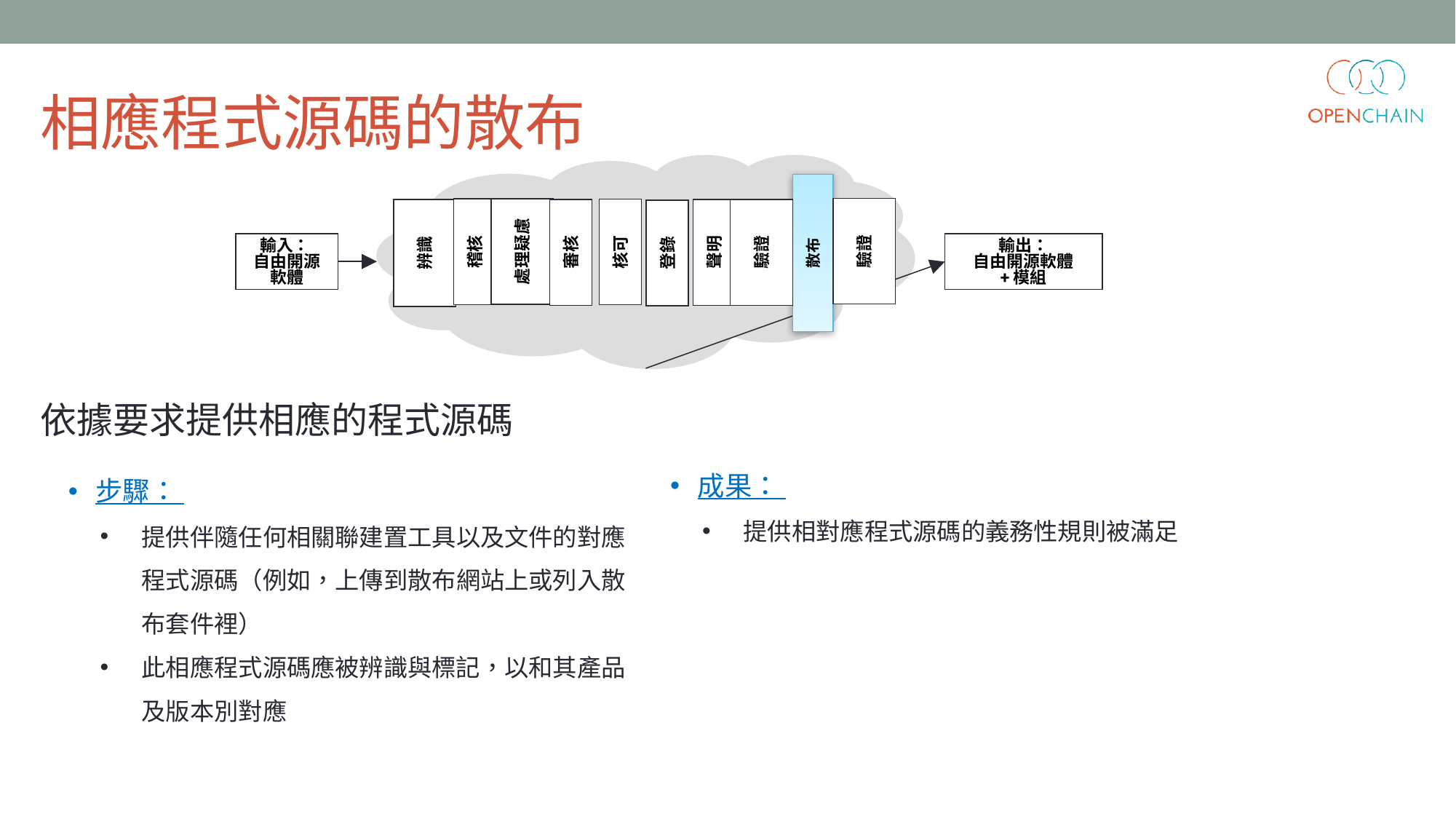

相應程式源碼的散布

驗證
處理疑慮
驗證
辨識
稽核
核可
審核
聲明
登錄
散布
輸出：
自由開源軟體
+模組
輸入：
自由開源軟體
依據要求提供相應的程式源碼
成果：
提供相對應程式源碼的義務性規則被滿足
步驟：
提供伴隨任何相關聯建置工具以及文件的對應程式源碼（例如，上傳到散布網站上或列入散布套件裡）
此相應程式源碼應被辨識與標記，以和其產品及版本別對應